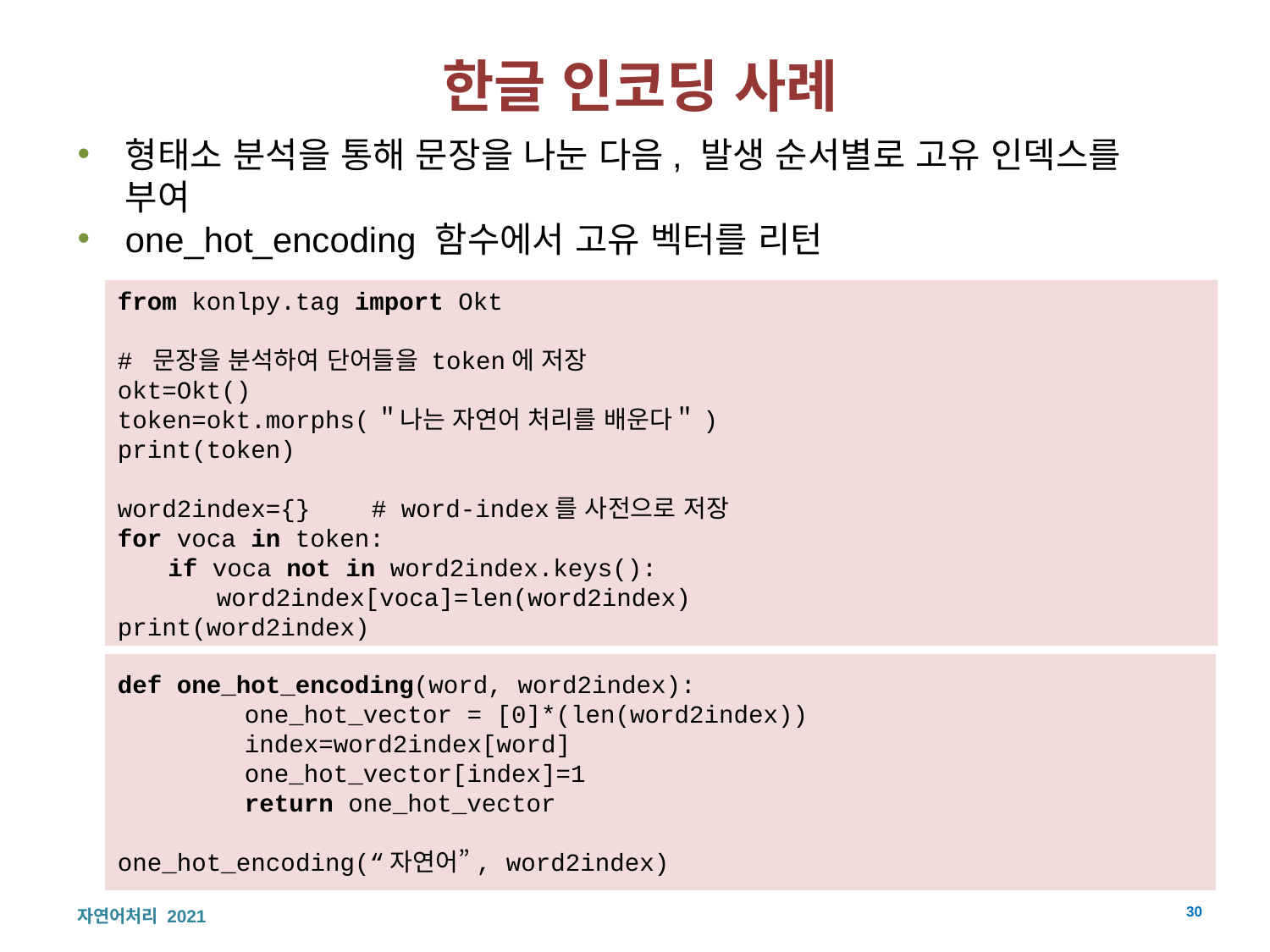

# 한글 인코딩 사례
형태소 분석을 통해 문장을 나눈 다음, 발생 순서별로 고유 인덱스를 부여
one_hot_encoding 함수에서 고유 벡터를 리턴
from konlpy.tag import Okt

# 문장을 분석하여 단어들을 token에 저장
okt=Okt()
token=okt.morphs(＂나는 자연어 처리를 배운다＂)
print(token)

word2index={}	# word-index를 사전으로 저장
for voca in token:
	if voca not in word2index.keys():
		word2index[voca]=len(word2index)
print(word2index)
def one_hot_encoding(word, word2index):
	one_hot_vector = [0]*(len(word2index))
	index=word2index[word]
	one_hot_vector[index]=1
	return one_hot_vector

one_hot_encoding(“자연어”, word2index)